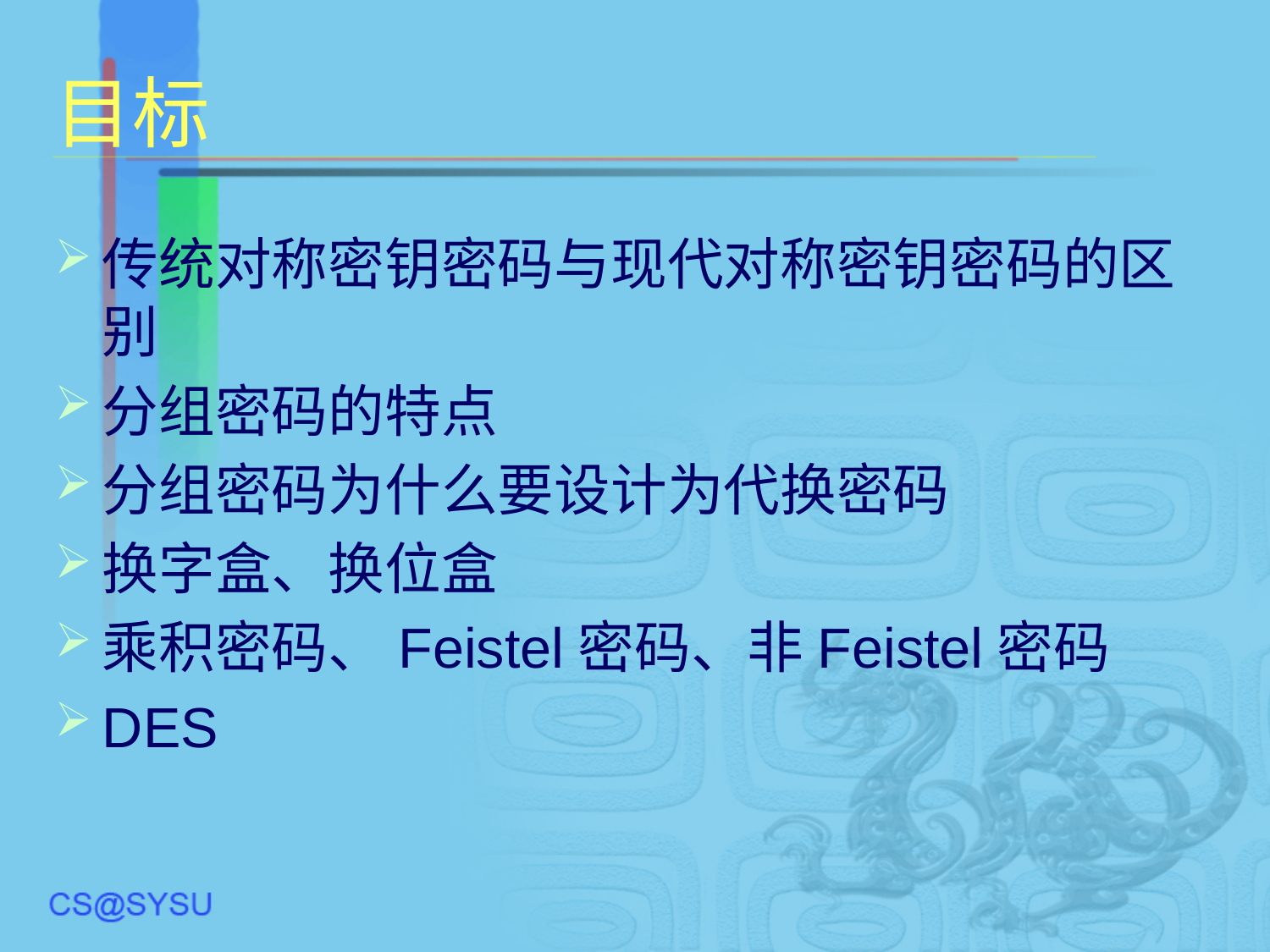

# 目标
传统对称密钥密码与现代对称密钥密码的区别
分组密码的特点
分组密码为什么要设计为代换密码
换字盒、换位盒
乘积密码、Feistel密码、非Feistel密码
DES

2